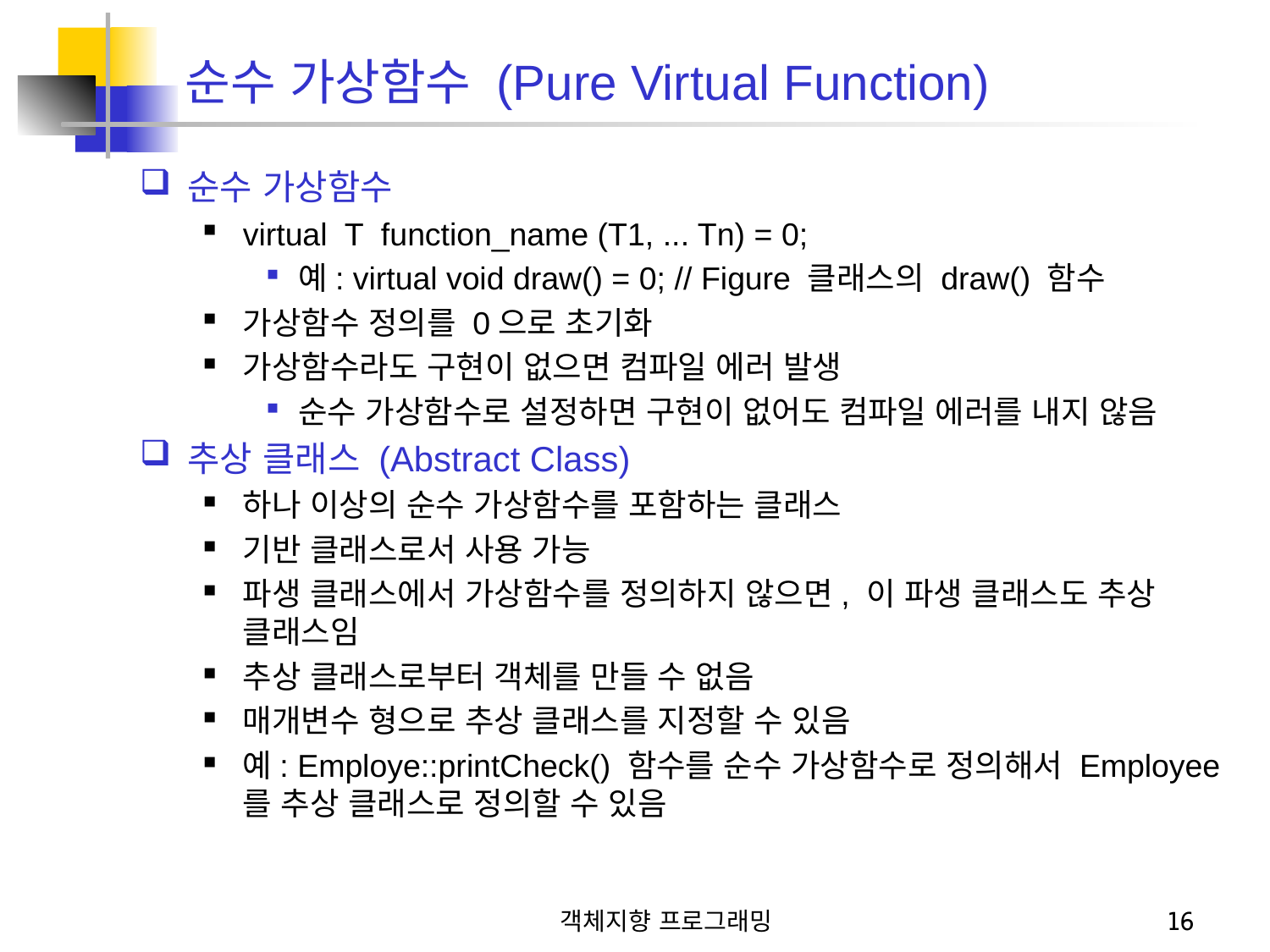

순수 가상함수 (Pure Virtual Function)
순수 가상함수
virtual  T  function_name (T1, ... Tn) = 0;
예: virtual void draw() = 0; // Figure 클래스의 draw() 함수
가상함수 정의를 0으로 초기화
가상함수라도 구현이 없으면 컴파일 에러 발생
순수 가상함수로 설정하면 구현이 없어도 컴파일 에러를 내지 않음
추상 클래스 (Abstract Class)
하나 이상의 순수 가상함수를 포함하는 클래스
기반 클래스로서 사용 가능
파생 클래스에서 가상함수를 정의하지 않으면, 이 파생 클래스도 추상 클래스임
추상 클래스로부터 객체를 만들 수 없음
매개변수 형으로 추상 클래스를 지정할 수 있음
예: Employe::printCheck() 함수를 순수 가상함수로 정의해서 Employee를 추상 클래스로 정의할 수 있음

객체지향 프로그래밍
16